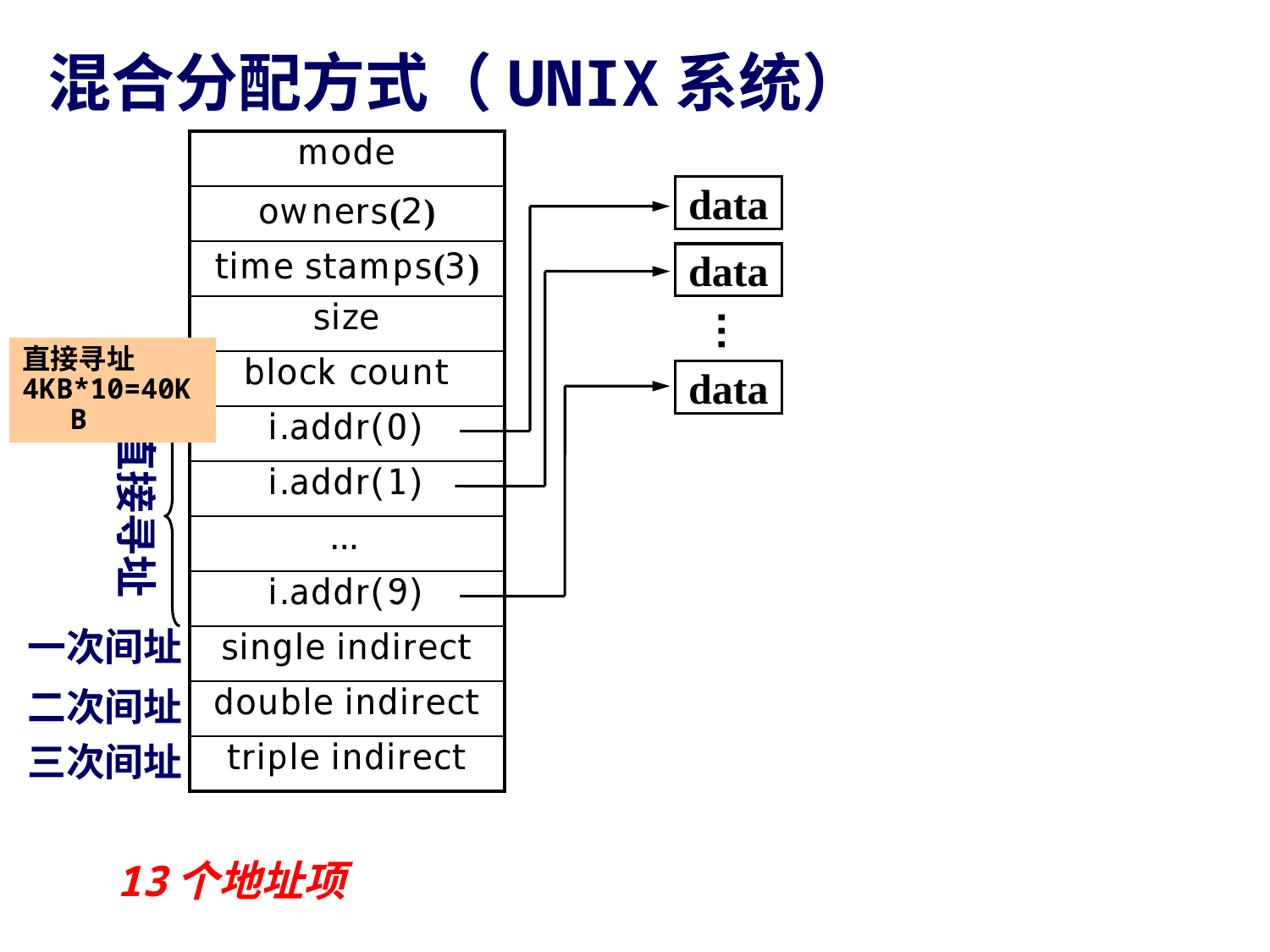

# 混合分配方式（UNIX系统）
| mode |
| --- |
| owners(2) |
| time stamps(3) |
| size |
| block count |
| i.addr(0) |
| i.addr(1) |
| … |
| i.addr(9) |
| single indirect |
| double indirect |
| triple indirect |
data

data

…
直接寻址
4KB*10=40KB
data

直接寻址

一次间址
二次间址
三次间址
13个地址项